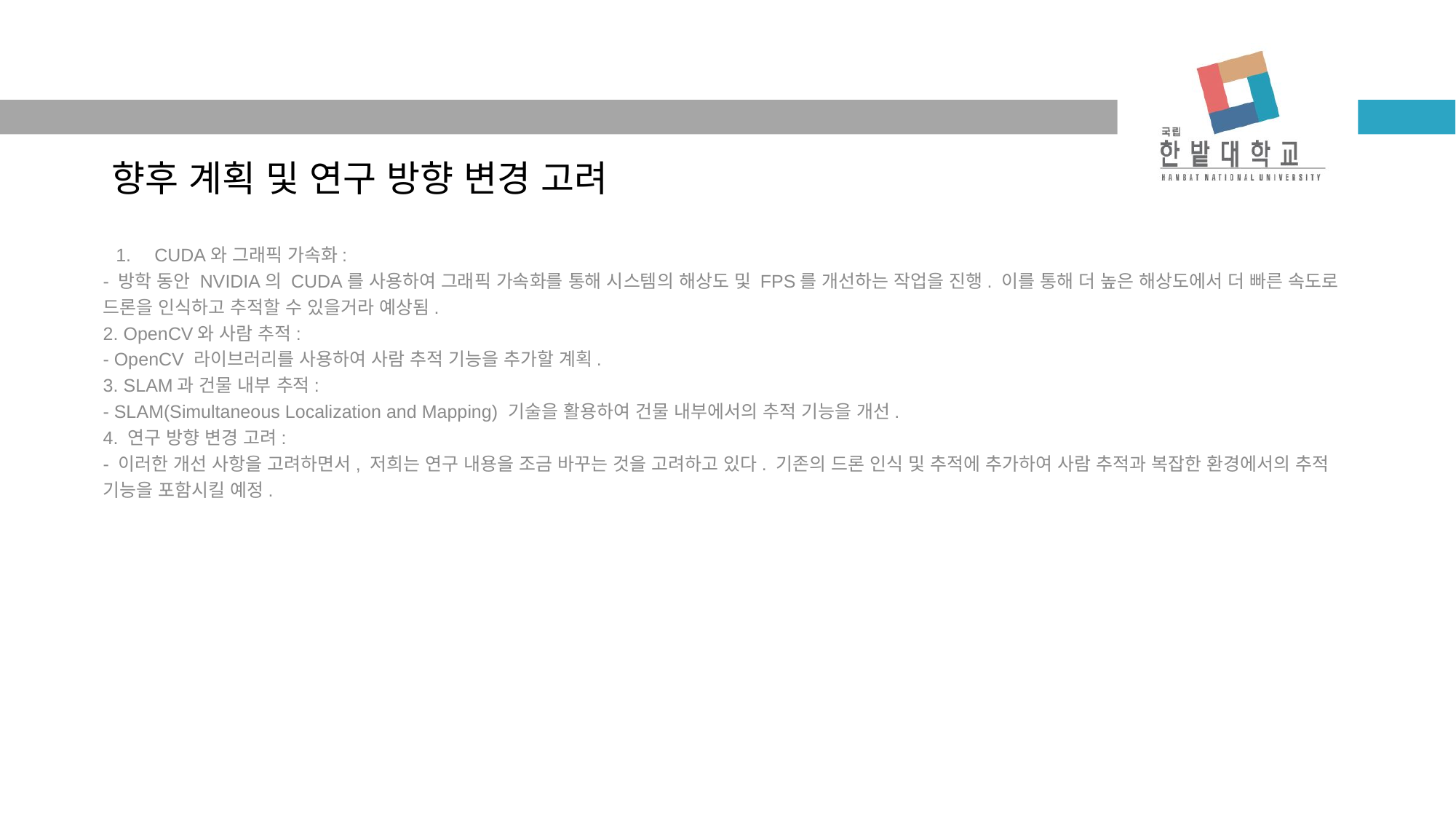

향후 계획 및 연구 방향 변경 고려
CUDA와 그래픽 가속화:
- 방학 동안 NVIDIA의 CUDA를 사용하여 그래픽 가속화를 통해 시스템의 해상도 및 FPS를 개선하는 작업을 진행. 이를 통해 더 높은 해상도에서 더 빠른 속도로 드론을 인식하고 추적할 수 있을거라 예상됨.
2. OpenCV와 사람 추적:
- OpenCV 라이브러리를 사용하여 사람 추적 기능을 추가할 계획.
3. SLAM과 건물 내부 추적:
- SLAM(Simultaneous Localization and Mapping) 기술을 활용하여 건물 내부에서의 추적 기능을 개선.
4. 연구 방향 변경 고려:
- 이러한 개선 사항을 고려하면서, 저희는 연구 내용을 조금 바꾸는 것을 고려하고 있다. 기존의 드론 인식 및 추적에 추가하여 사람 추적과 복잡한 환경에서의 추적 기능을 포함시킬 예정.